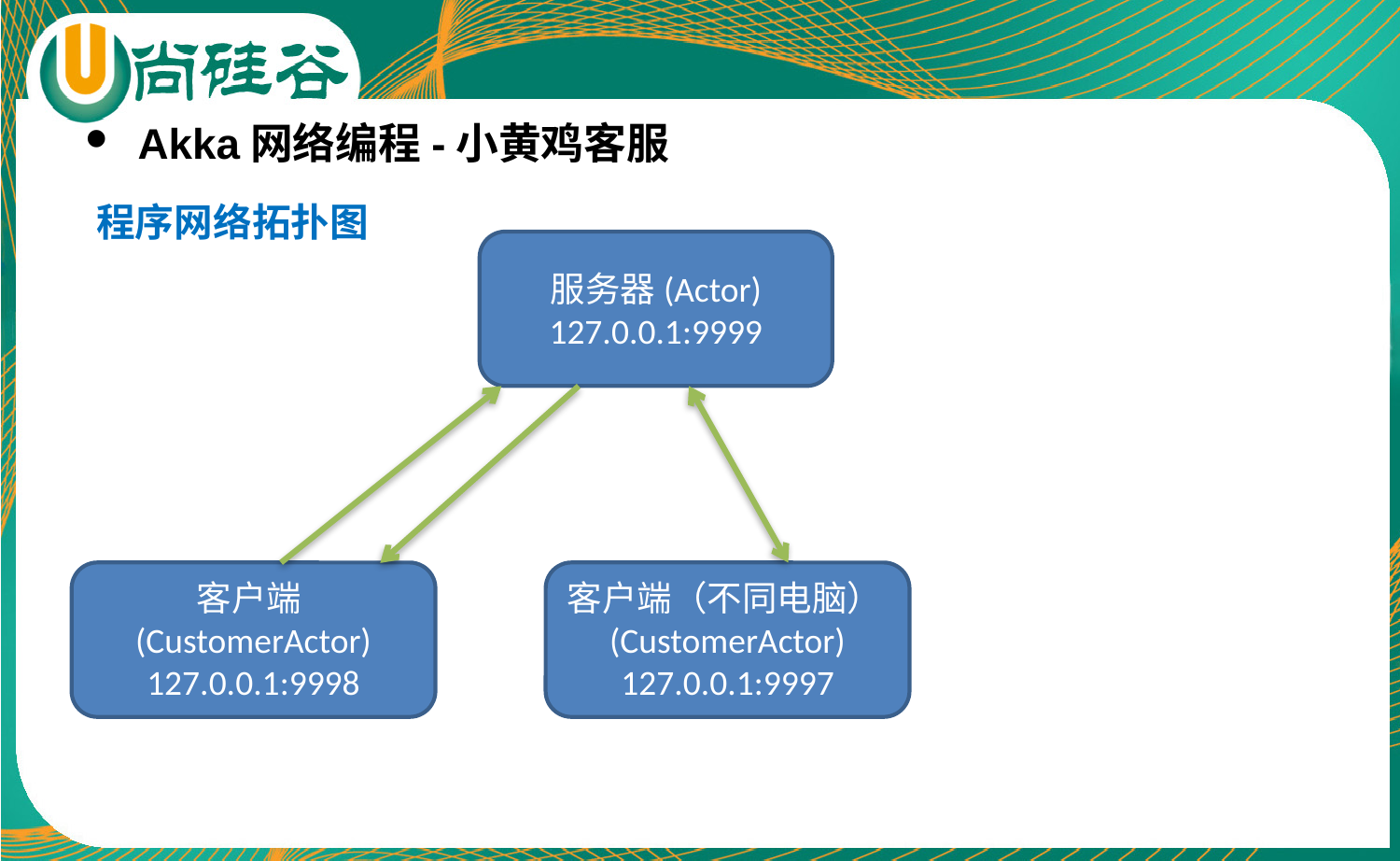

Akka网络编程-小黄鸡客服

程序网络拓扑图

服务器(Actor)
127.0.0.1:9999
客户端(CustomerActor)
127.0.0.1:9998
客户端（不同电脑）(CustomerActor)
127.0.0.1:9997